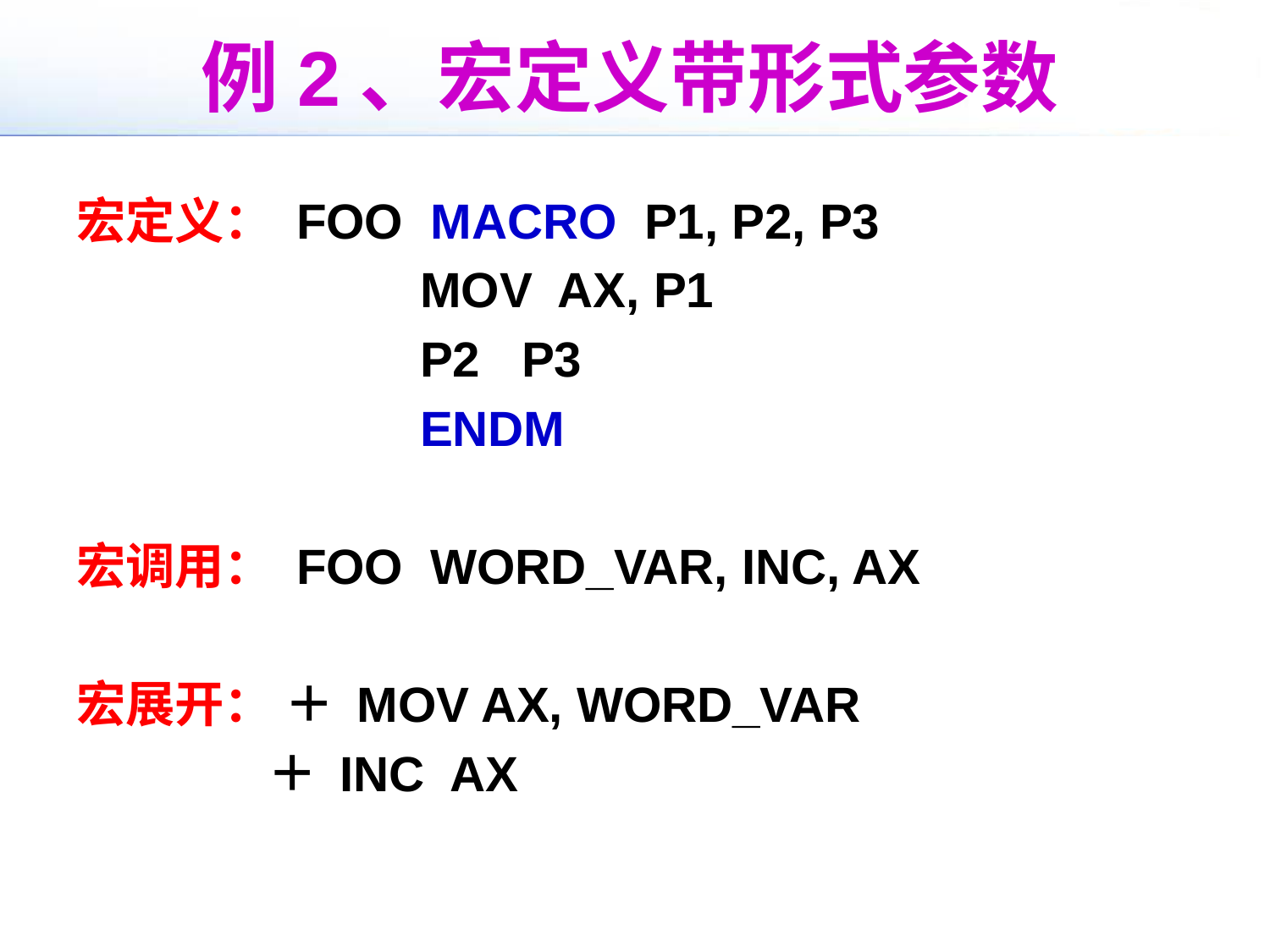

# 例2、宏定义带形式参数
宏定义： FOO  MACRO  P1, P2, P3
                         MOV  AX, P1
                         P2   P3
                         ENDM

宏调用： FOO  WORD_VAR, INC, AX

宏展开： ＋ MOV AX, WORD_VAR
                ＋ INC  AX